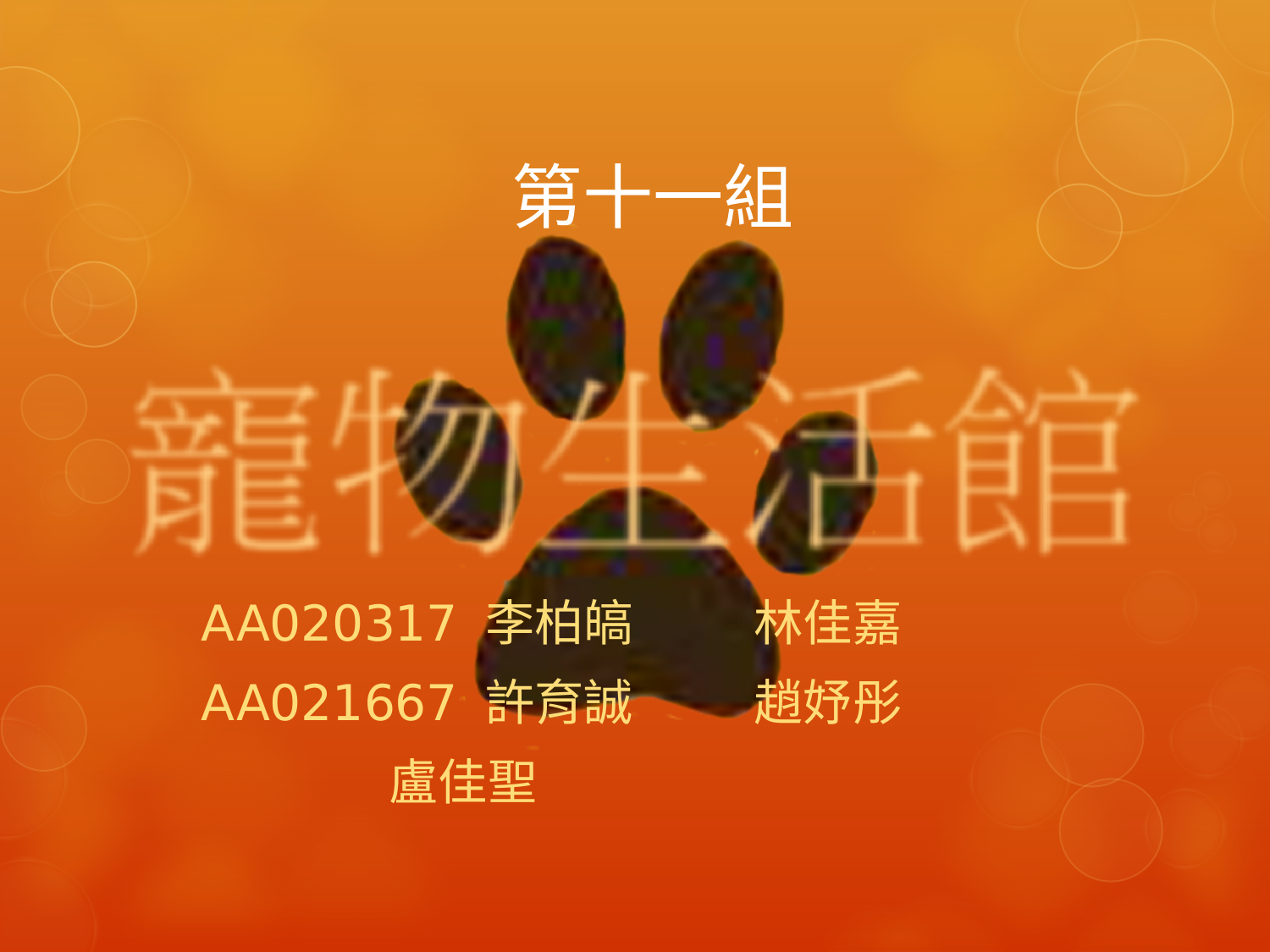

# 第十一組
AA020317 李柏皜           林佳嘉
AA021667 許育誠           趙妤彤
                盧佳聖